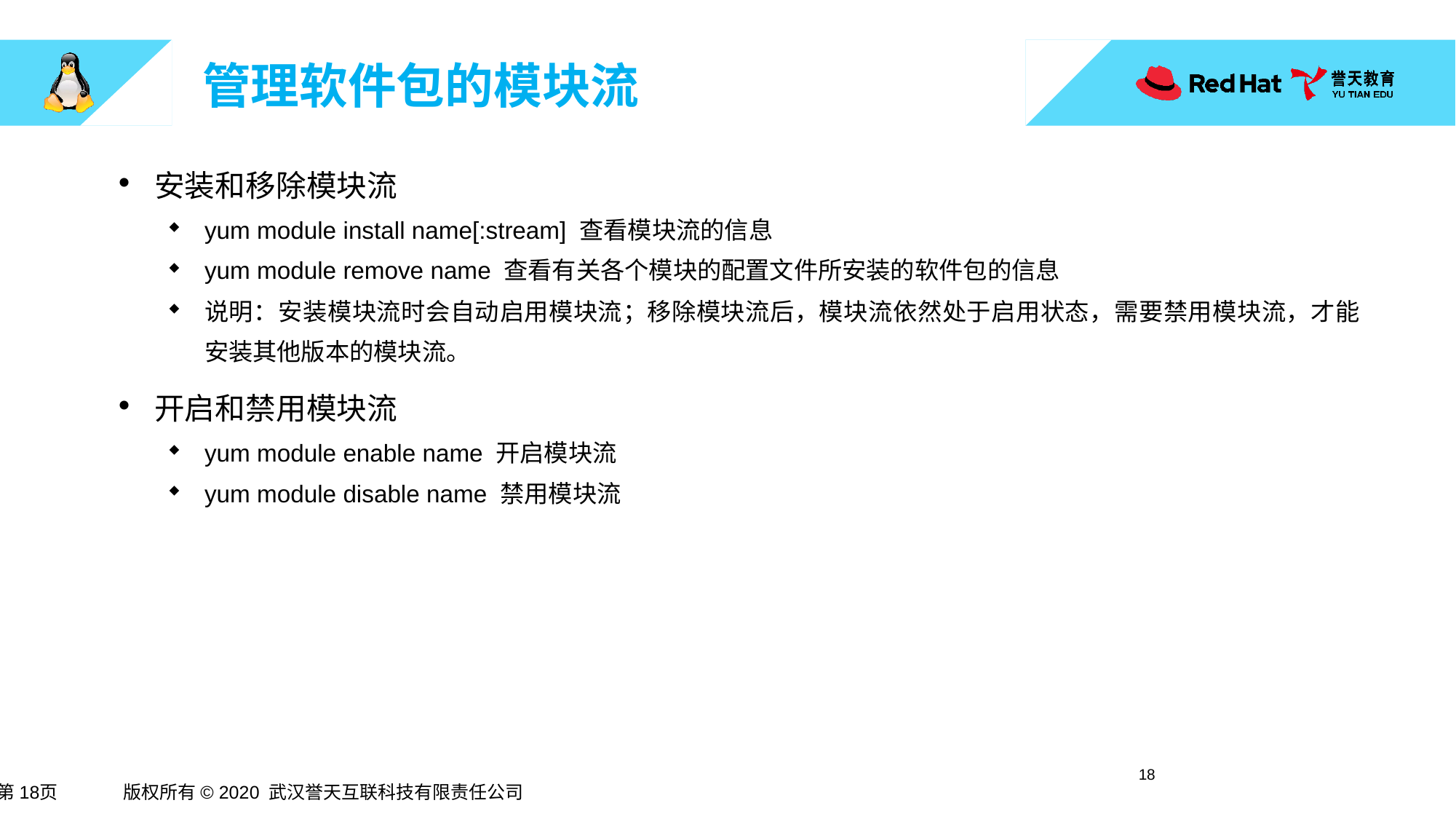

# 管理软件包的模块流
安装和移除模块流
yum module install name[:stream] 查看模块流的信息
yum module remove name 查看有关各个模块的配置文件所安装的软件包的信息
说明：安装模块流时会自动启用模块流；移除模块流后，模块流依然处于启用状态，需要禁用模块流，才能安装其他版本的模块流。
开启和禁用模块流
yum module enable name 开启模块流
yum module disable name 禁用模块流

18